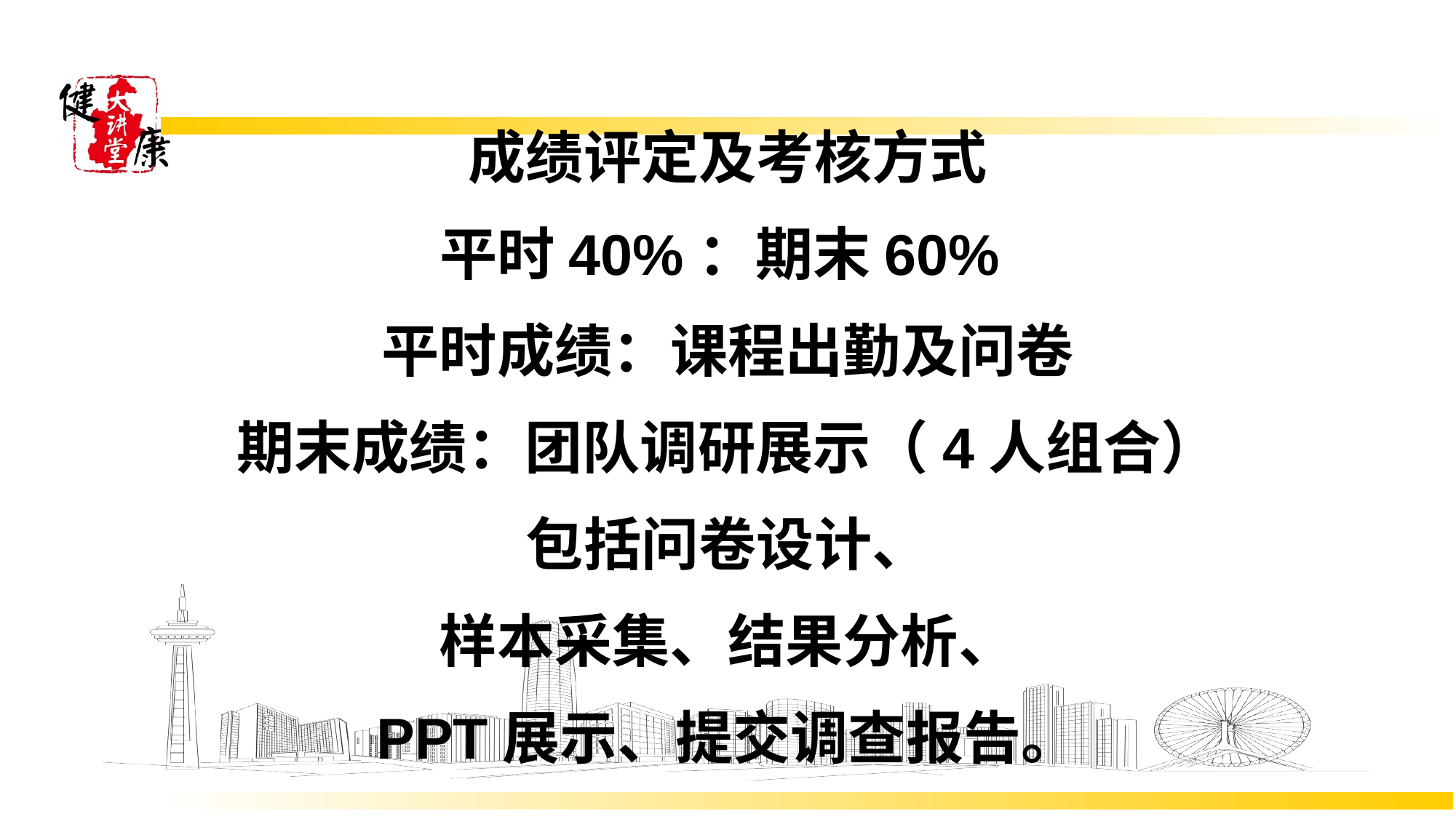

# 成绩评定及考核方式 平时40%：期末60% 平时成绩：课程出勤及问卷 期末成绩：团队调研展示（4人组合）包括问卷设计、 样本采集、结果分析、 PPT展示、提交调查报告。